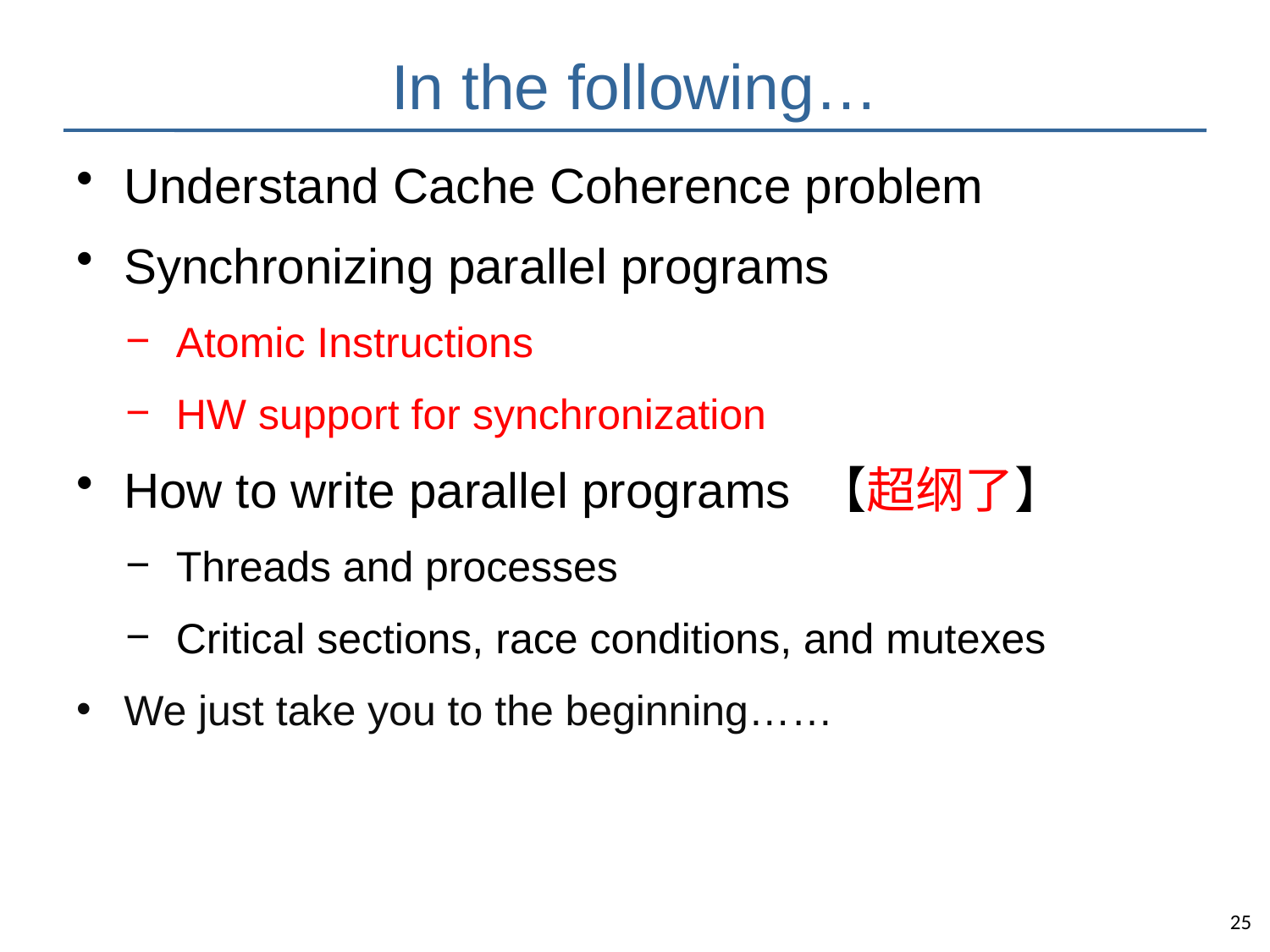

# In the following…
Understand Cache Coherence problem
Synchronizing parallel programs
Atomic Instructions
HW support for synchronization
How to write parallel programs 【超纲了】
Threads and processes
Critical sections, race conditions, and mutexes
We just take you to the beginning……

25